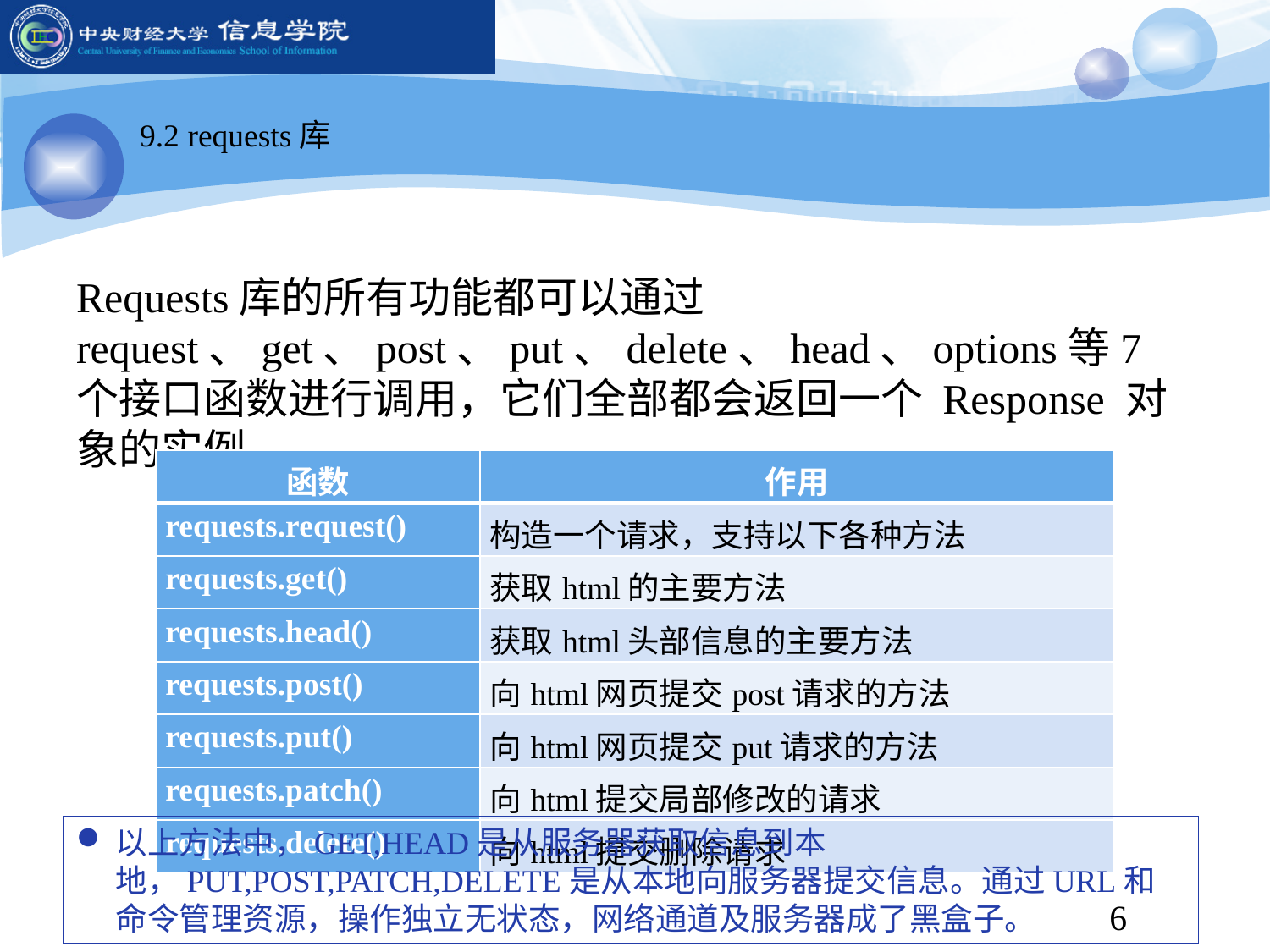

9.2 requests库

Requests库的所有功能都可以通过request、get、post、put、delete、head、options等7 个接口函数进行调用，它们全部都会返回一个 Response 对象的实例。
| 函数 | 作用 |
| --- | --- |
| requests.request() | 构造一个请求，支持以下各种方法 |
| requests.get() | 获取html的主要方法 |
| requests.head() | 获取html头部信息的主要方法 |
| requests.post() | 向html网页提交post请求的方法 |
| requests.put() | 向html网页提交put请求的方法 |
| requests.patch() | 向html提交局部修改的请求 |
| requests.delete() | 向html提交删除请求 |
以上方法中，GET,HEAD是从服务器获取信息到本地，PUT,POST,PATCH,DELETE是从本地向服务器提交信息。通过URL和命令管理资源，操作独立无状态，网络通道及服务器成了黑盒子。